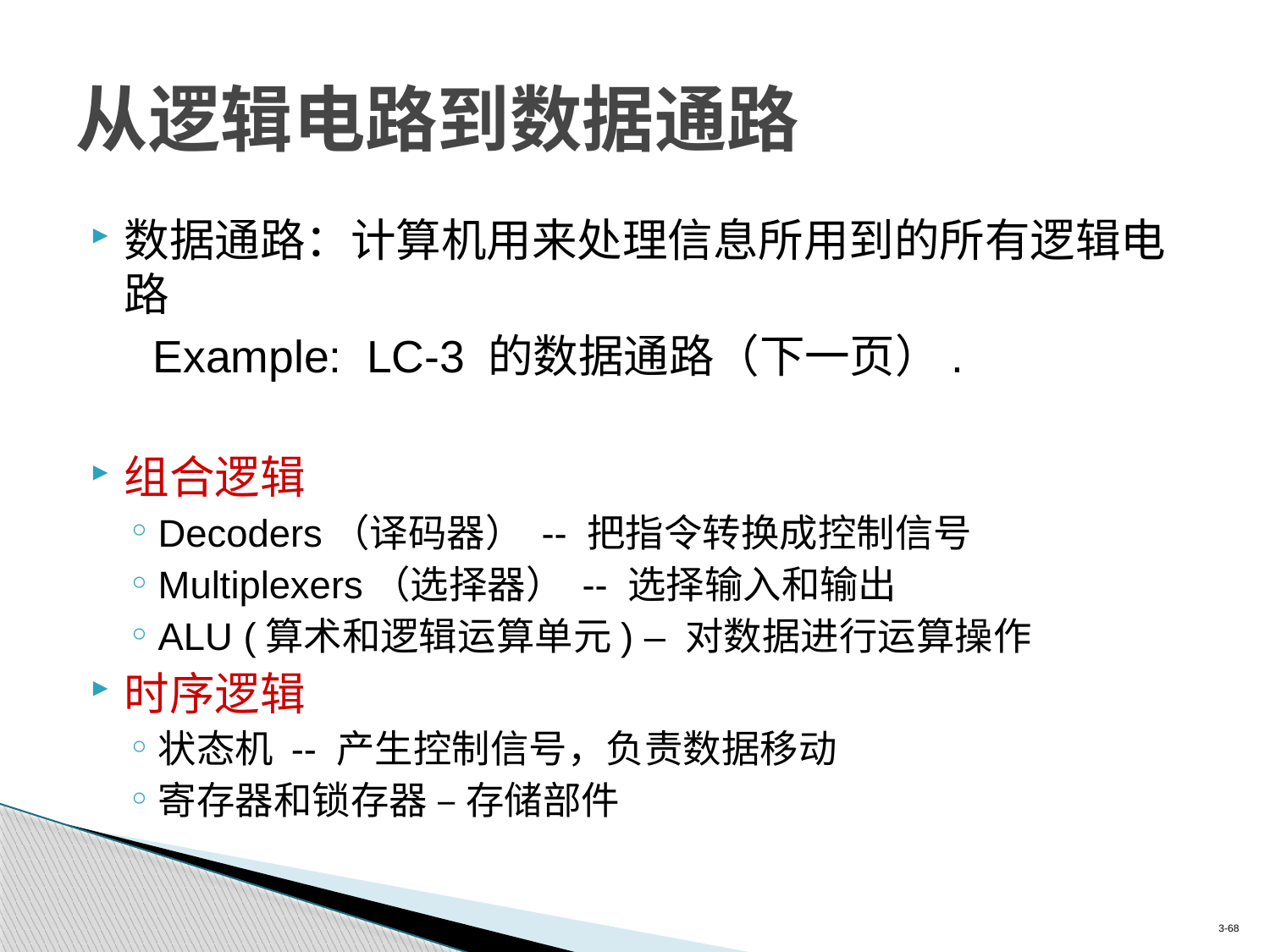

# 从逻辑电路到数据通路
数据通路：计算机用来处理信息所用到的所有逻辑电路
     Example:  LC-3 的数据通路（下一页）.

组合逻辑
Decoders（译码器） -- 把指令转换成控制信号
Multiplexers（选择器） -- 选择输入和输出
ALU (算术和逻辑运算单元) – 对数据进行运算操作
时序逻辑
状态机 -- 产生控制信号，负责数据移动
寄存器和锁存器 – 存储部件
3-68